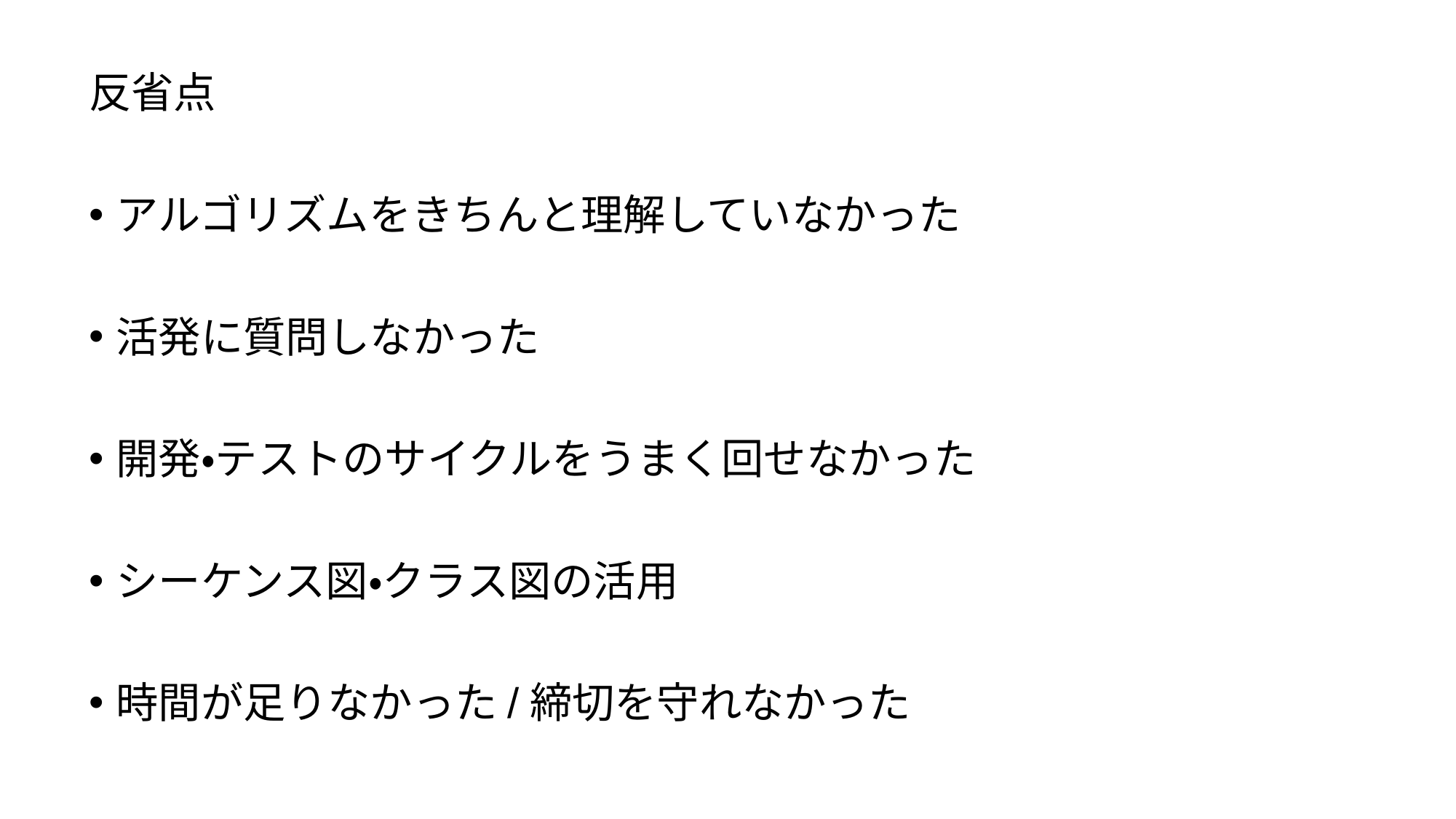

反省点

アルゴリズムをきちんと理解していなかった

活発に質問しなかった

開発・テストのサイクルをうまく回せなかった

シーケンス図・クラス図の活用

時間が足りなかった/締切を守れなかった